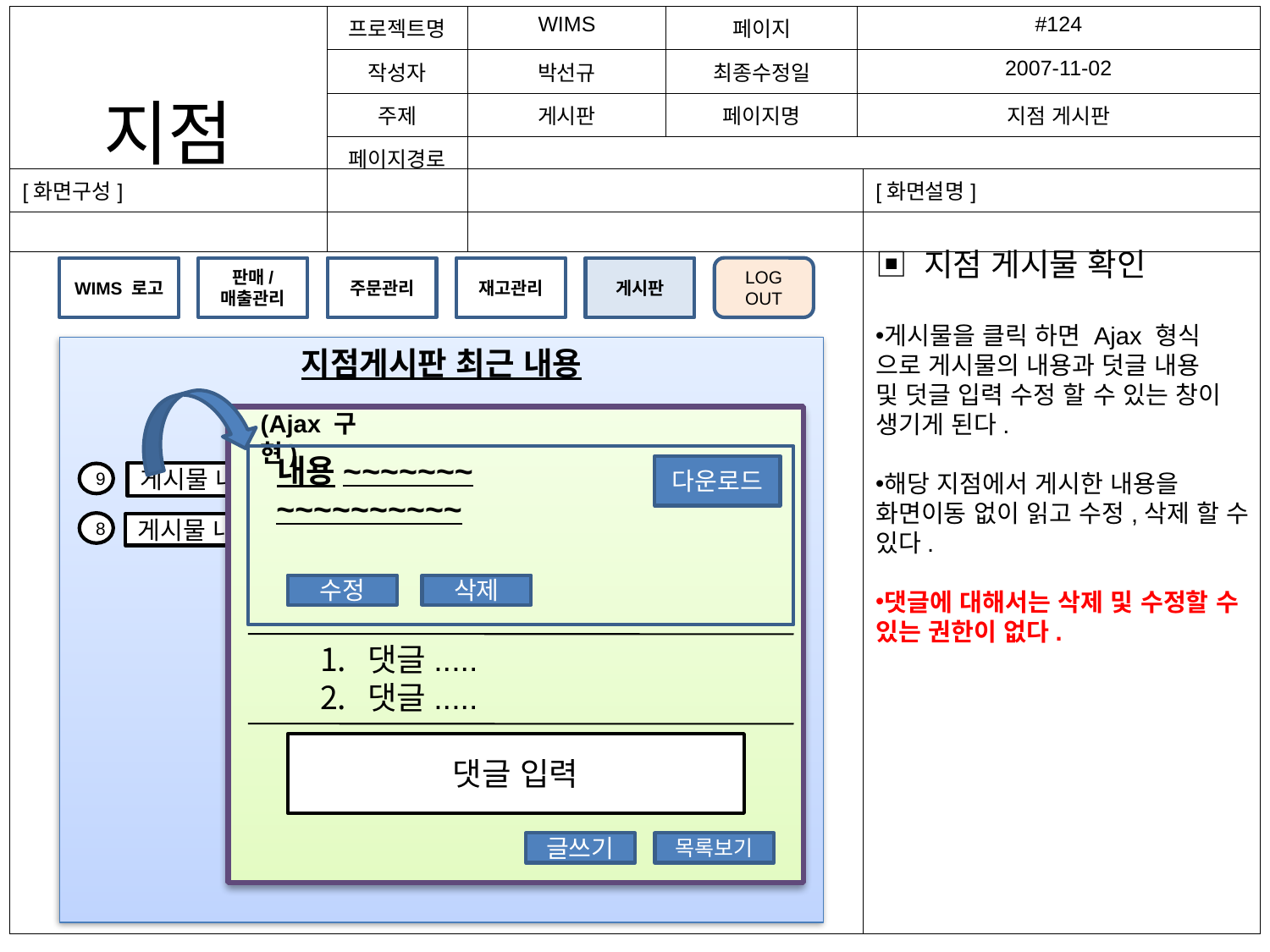

| 지점 | 프로젝트명 | WIMS | 페이지 | #124 |
| --- | --- | --- | --- | --- |
|  | 작성자 | 박선규 | 최종수정일 | 2007-11-02 |
|  | 주제 | 게시판 | 페이지명 | 지점 게시판 |
|  | 페이지경로 |  |  |  |
| [화면구성] | [화면설명] |
| --- | --- |
|  |  |
▣ 지점 게시물 확인

게시물을 클릭 하면 Ajax 형식
으로 게시물의 내용과 덧글 내용
및 덧글 입력 수정 할 수 있는 창이 생기게 된다.

해당 지점에서 게시한 내용을 화면이동 없이 읽고 수정,삭제 할 수 있다.

댓글에 대해서는 삭제 및 수정할 수 있는 권한이 없다.
게시판
WIMS 로고
판매/
매출관리
주문관리
재고관리
LOG OUT
지점게시판 최근 내용

(Ajax 구현)

    내용~~~~~~~
    ~~~~~~~~~~

다운로드
게시물 내용…
9
8
게시물 내용…
수정
삭제
댓글.....
댓글.....
댓글 입력
글쓰기
목록보기